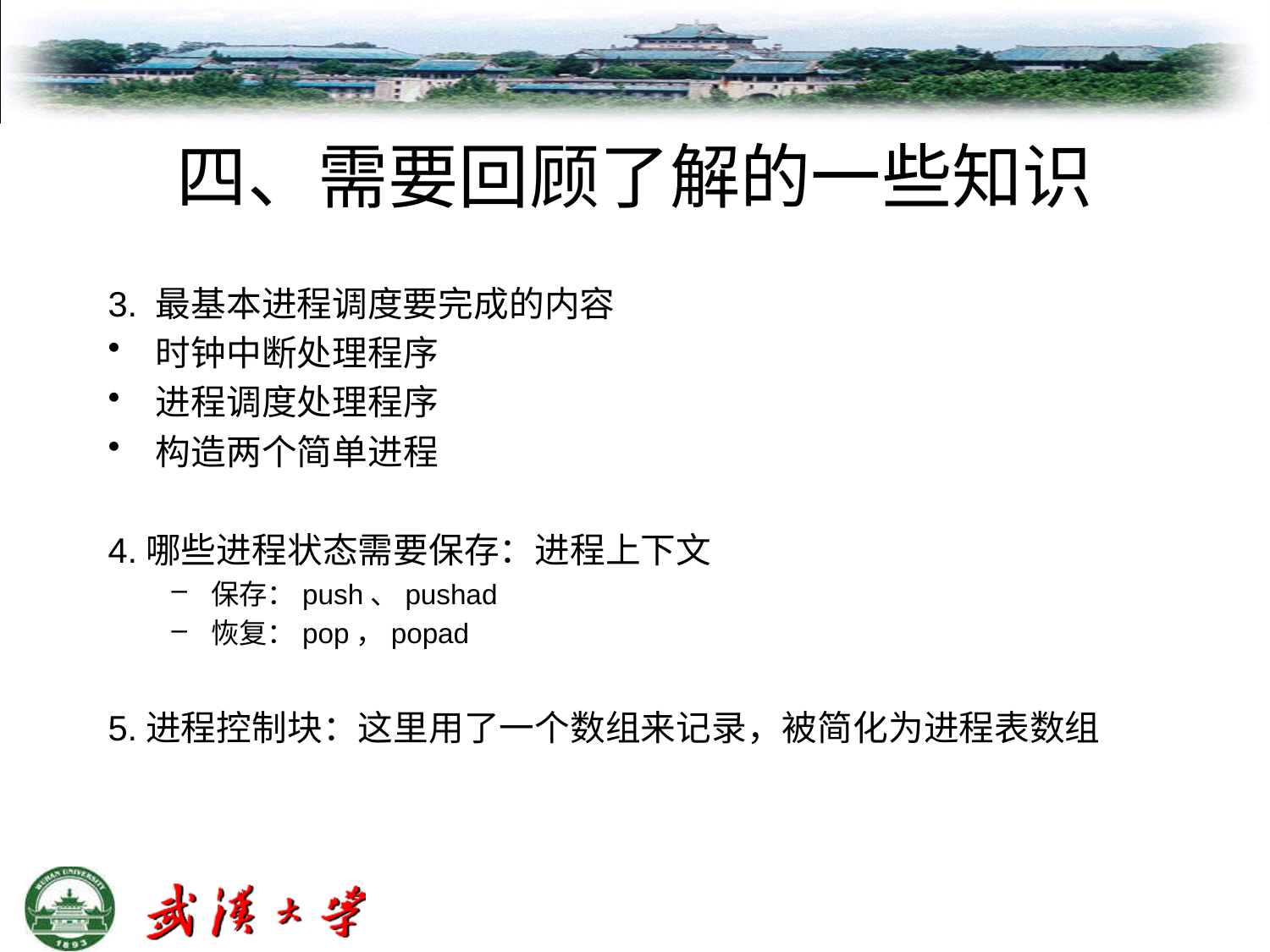

# 四、需要回顾了解的一些知识
3. 最基本进程调度要完成的内容
时钟中断处理程序
进程调度处理程序
构造两个简单进程

4.哪些进程状态需要保存：进程上下文
保存：push、pushad
恢复：pop，popad

5.进程控制块：这里用了一个数组来记录，被简化为进程表数组